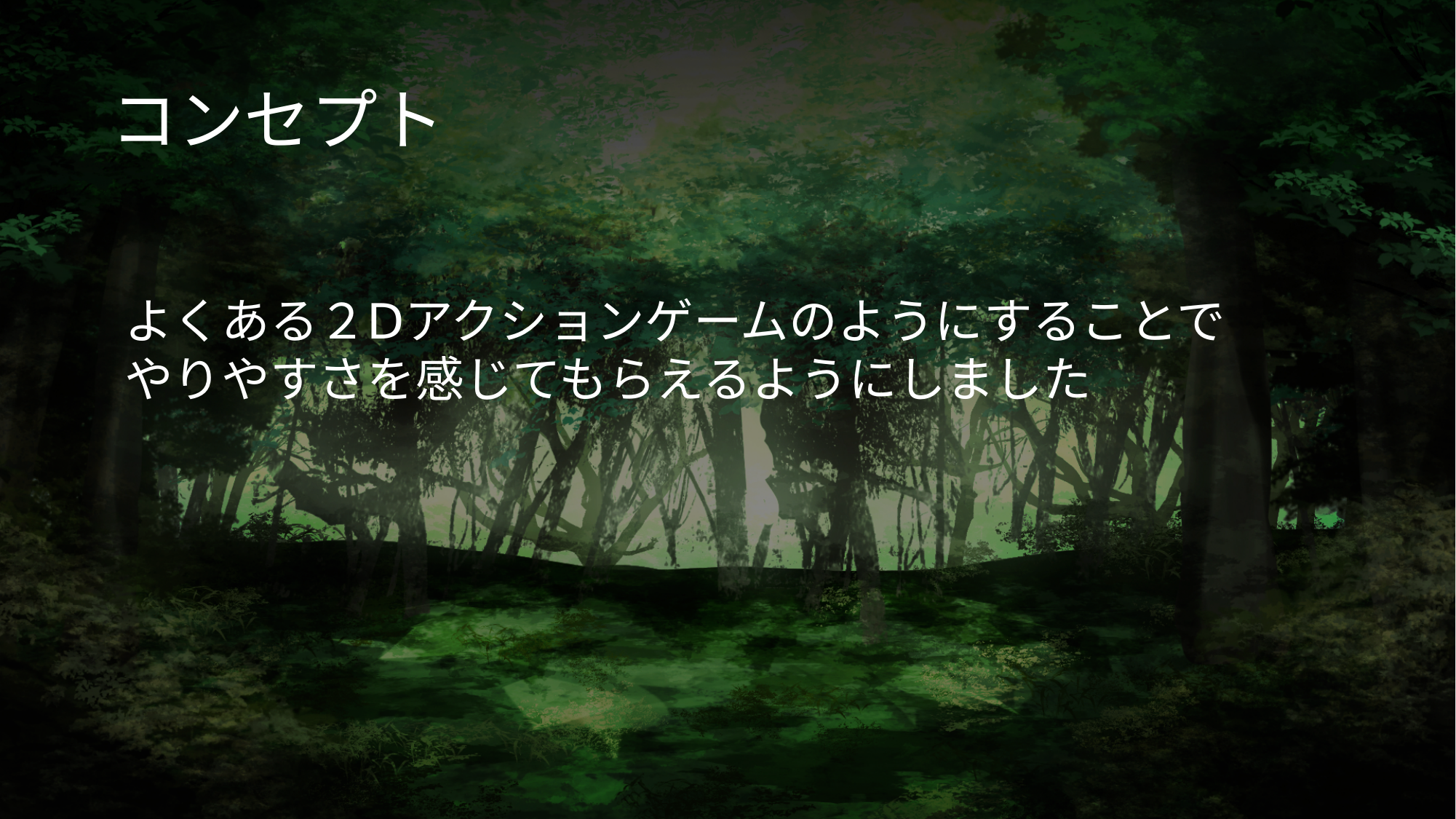

# コンセプト
よくある２Ⅾアクションゲームのようにすることで
やりやすさを感じてもらえるようにしました